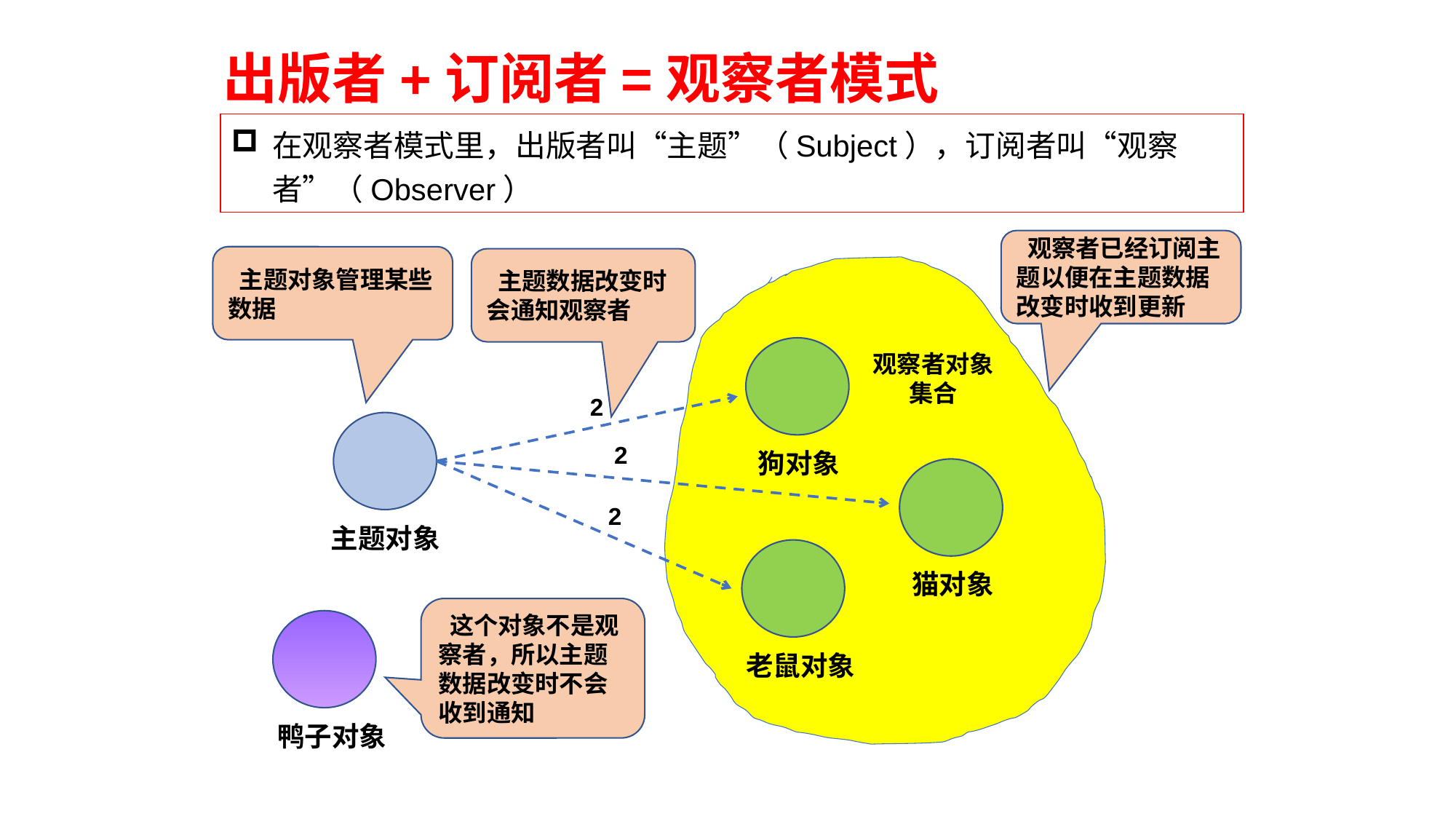

出版者+订阅者=观察者模式
在观察者模式里，出版者叫“主题”（Subject），订阅者叫“观察者”（Observer）
 观察者已经订阅主题以便在主题数据改变时收到更新
 主题对象管理某些数据
 主题数据改变时会通知观察者

狗对象

猫对象

老鼠对象
观察者对象
集合
2

主题对象
2
2
 这个对象不是观察者，所以主题数据改变时不会收到通知

鸭子对象
210